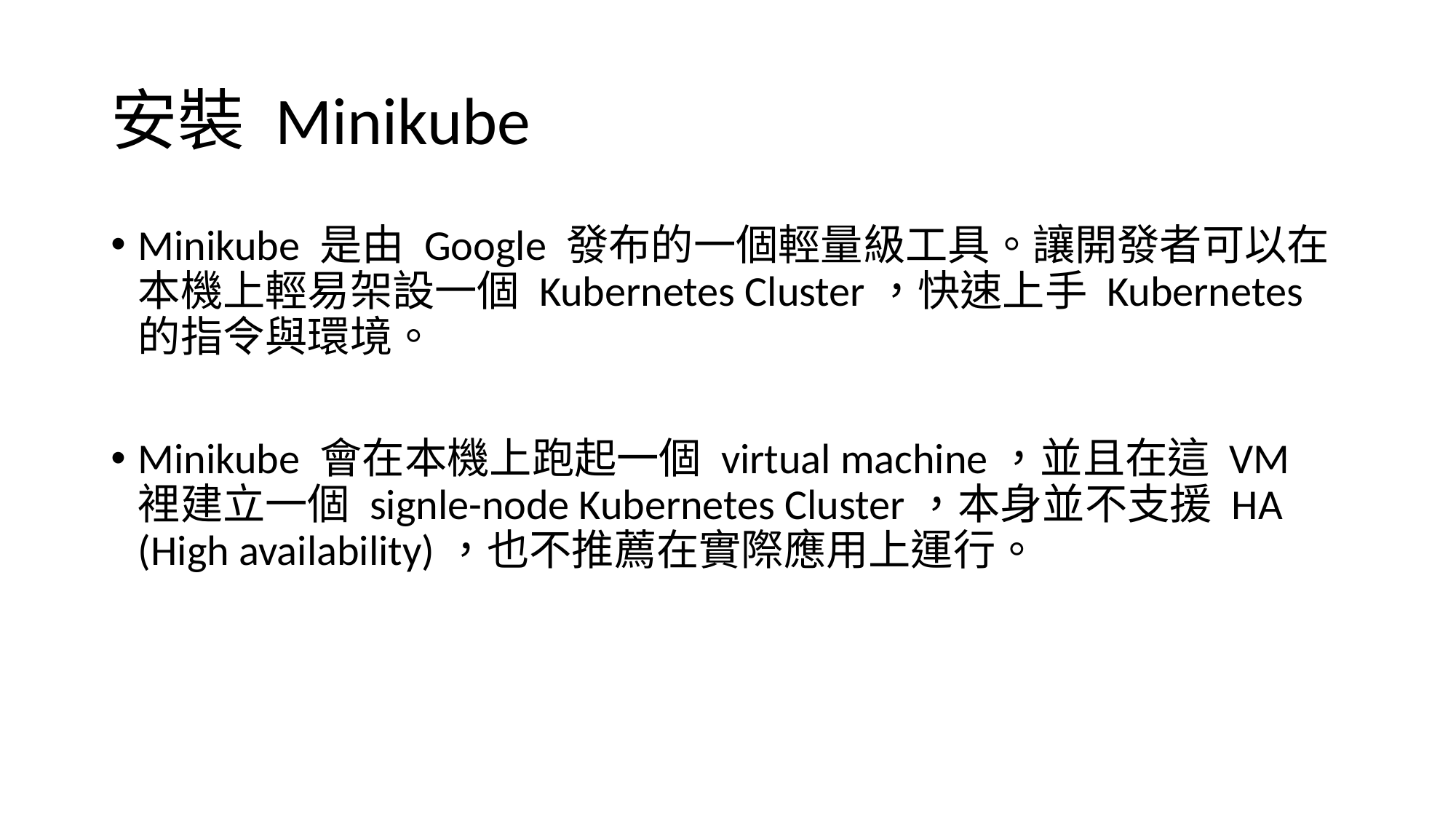

# 安裝 Minikube
Minikube 是由 Google 發布的一個輕量級工具。讓開發者可以在本機上輕易架設一個 Kubernetes Cluster，快速上手 Kubernetes 的指令與環境。

Minikube 會在本機上跑起一個 virtual machine，並且在這 VM 裡建立一個 signle-node Kubernetes Cluster，本身並不支援 HA (High availability)，也不推薦在實際應用上運行。